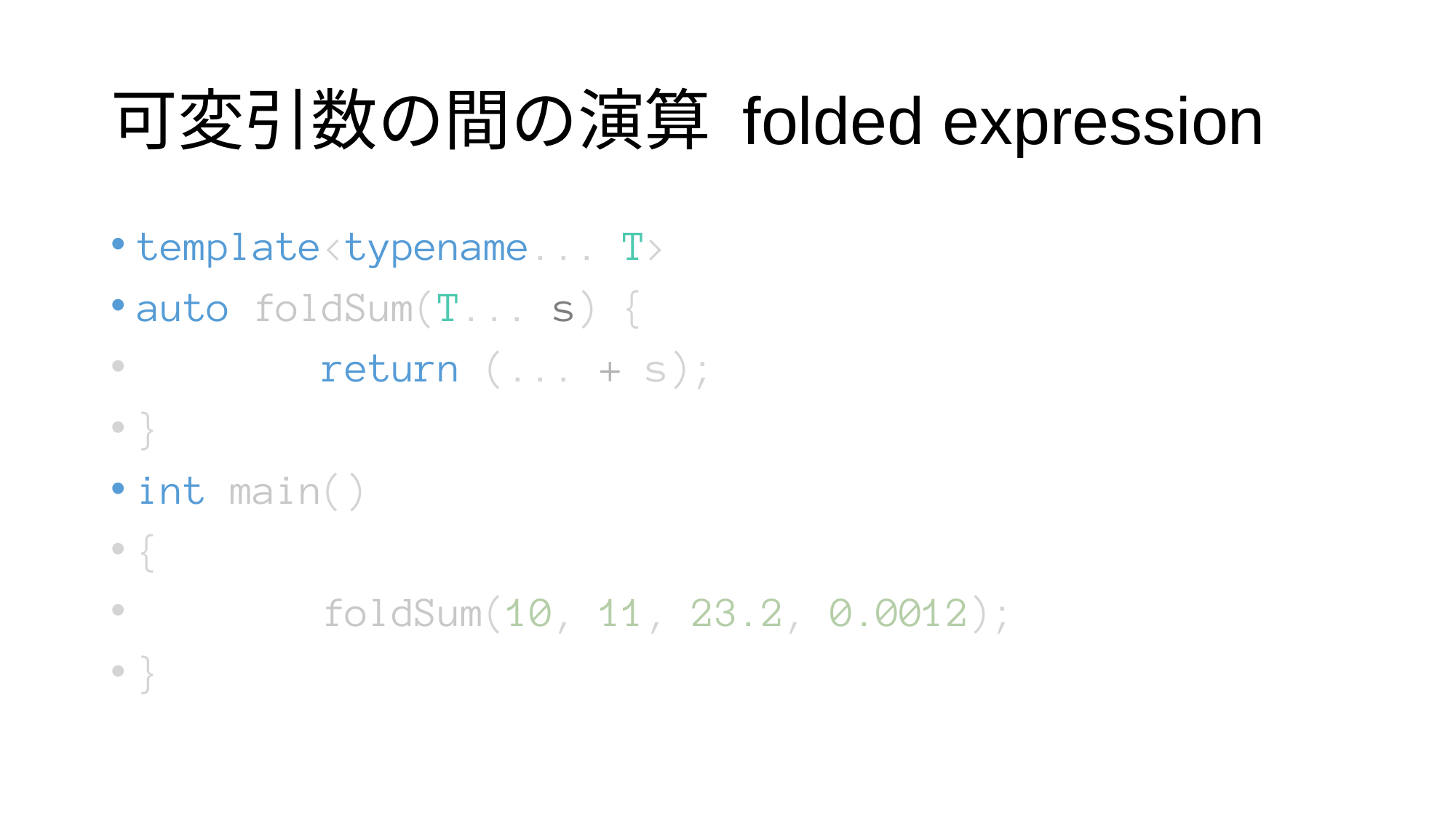

# 可変引数の間の演算 folded expression
template<typename... T>
auto foldSum(T... s) {
        return (... + s);
}
int main()
{
        foldSum(10, 11, 23.2, 0.0012);
}